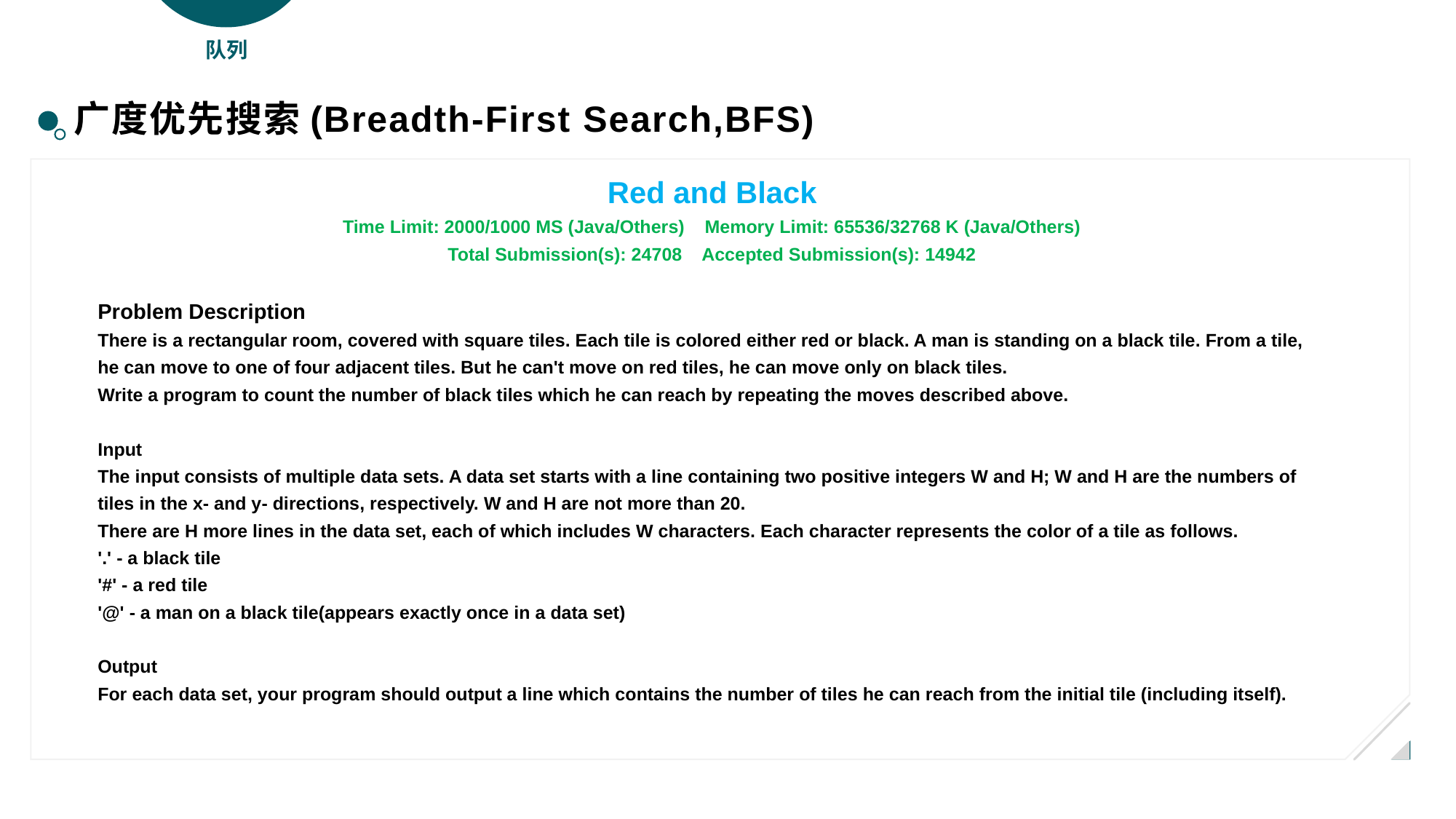

队列
广度优先搜索(Breadth-First Search,BFS)

Red and Black
Time Limit: 2000/1000 MS (Java/Others)    Memory Limit: 65536/32768 K (Java/Others)
Total Submission(s): 24708    Accepted Submission(s): 14942

Problem Description
There is a rectangular room, covered with square tiles. Each tile is colored either red or black. A man is standing on a black tile. From a tile, he can move to one of four adjacent tiles. But he can't move on red tiles, he can move only on black tiles.
Write a program to count the number of black tiles which he can reach by repeating the moves described above.

Input
The input consists of multiple data sets. A data set starts with a line containing two positive integers W and H; W and H are the numbers of tiles in the x- and y- directions, respectively. W and H are not more than 20.
There are H more lines in the data set, each of which includes W characters. Each character represents the color of a tile as follows.
'.' - a black tile
'#' - a red tile
'@' - a man on a black tile(appears exactly once in a data set)

Output
For each data set, your program should output a line which contains the number of tiles he can reach from the initial tile (including itself).